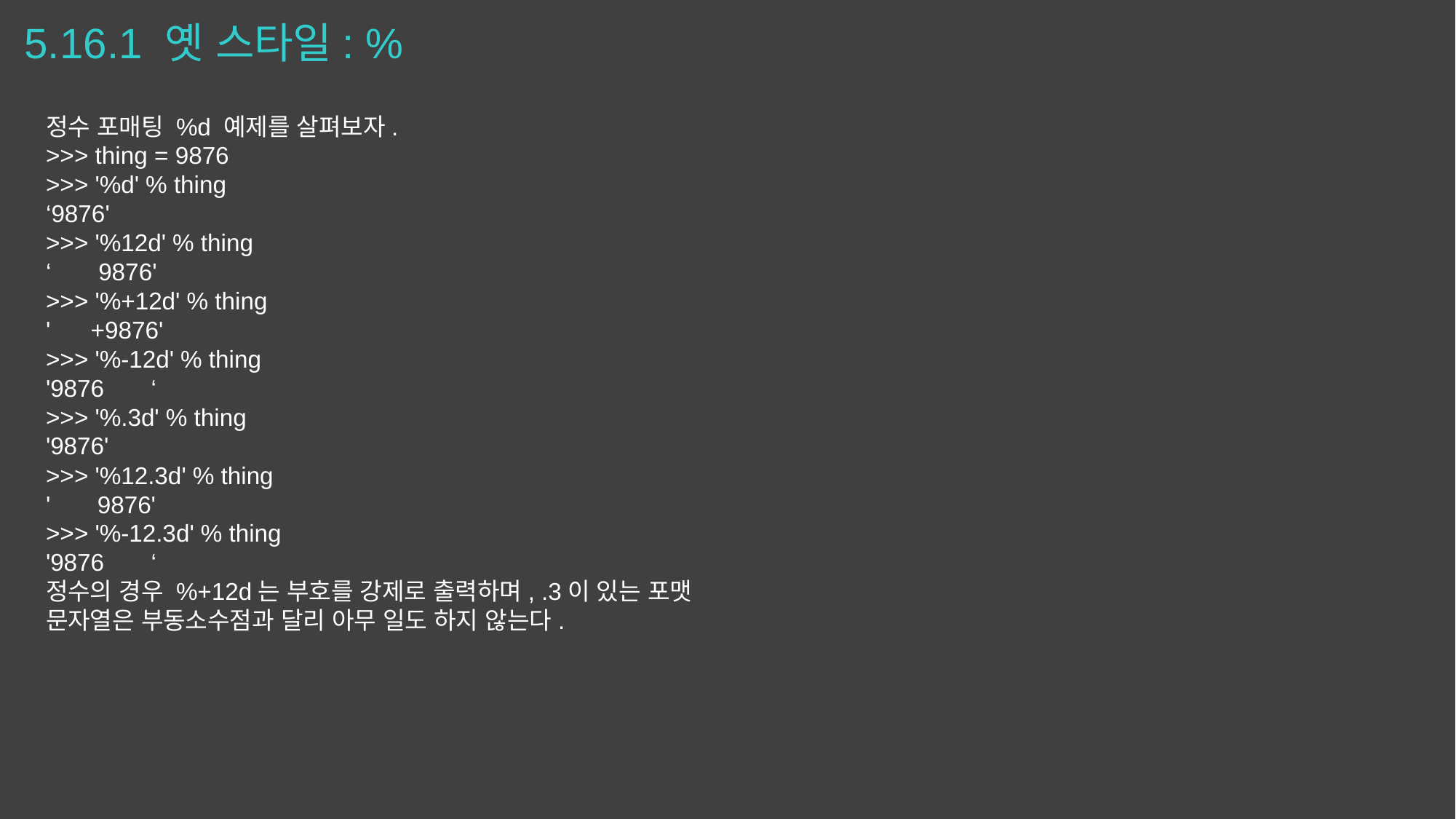

# 5.16.1 옛 스타일: %
정수 포매팅 %d 예제를 살펴보자.
>>> thing = 9876
>>> '%d' % thing
‘9876'
>>> '%12d' % thing
‘       9876'
>>> '%+12d' % thing
'      +9876'
>>> '%-12d' % thing
'9876       ‘
>>> '%.3d' % thing
'9876'
>>> '%12.3d' % thing
'       9876'
>>> '%-12.3d' % thing
'9876       ‘
정수의 경우 %+12d는 부호를 강제로 출력하며, .3이 있는 포맷 문자열은 부동소수점과 달리 아무 일도 하지 않는다.